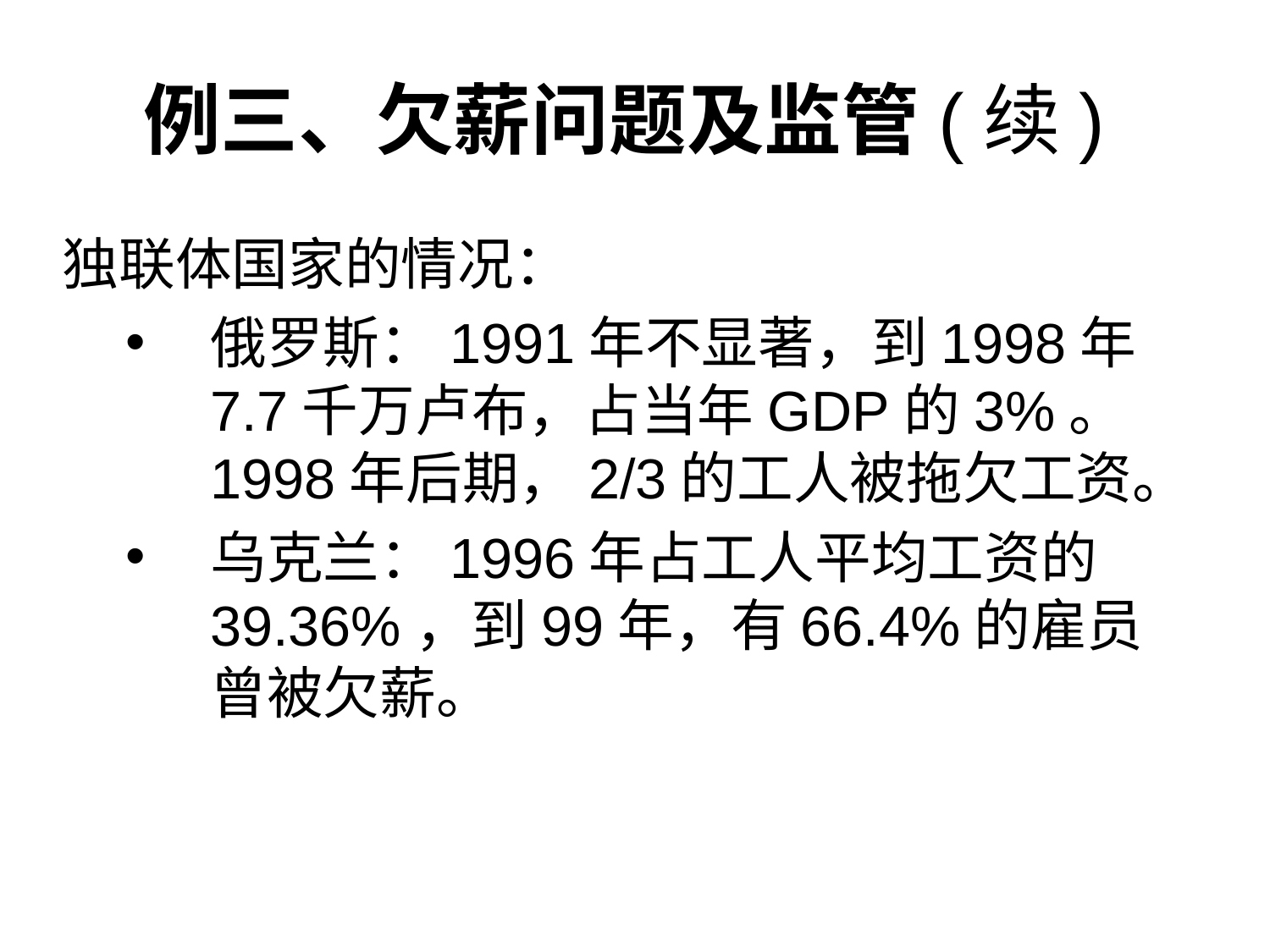

# 例三、欠薪问题及监管(续)
独联体国家的情况：
俄罗斯：1991年不显著，到1998年7.7千万卢布，占当年GDP的3%。1998年后期，2/3的工人被拖欠工资。
乌克兰：1996年占工人平均工资的39.36%，到99年，有66.4%的雇员曾被欠薪。